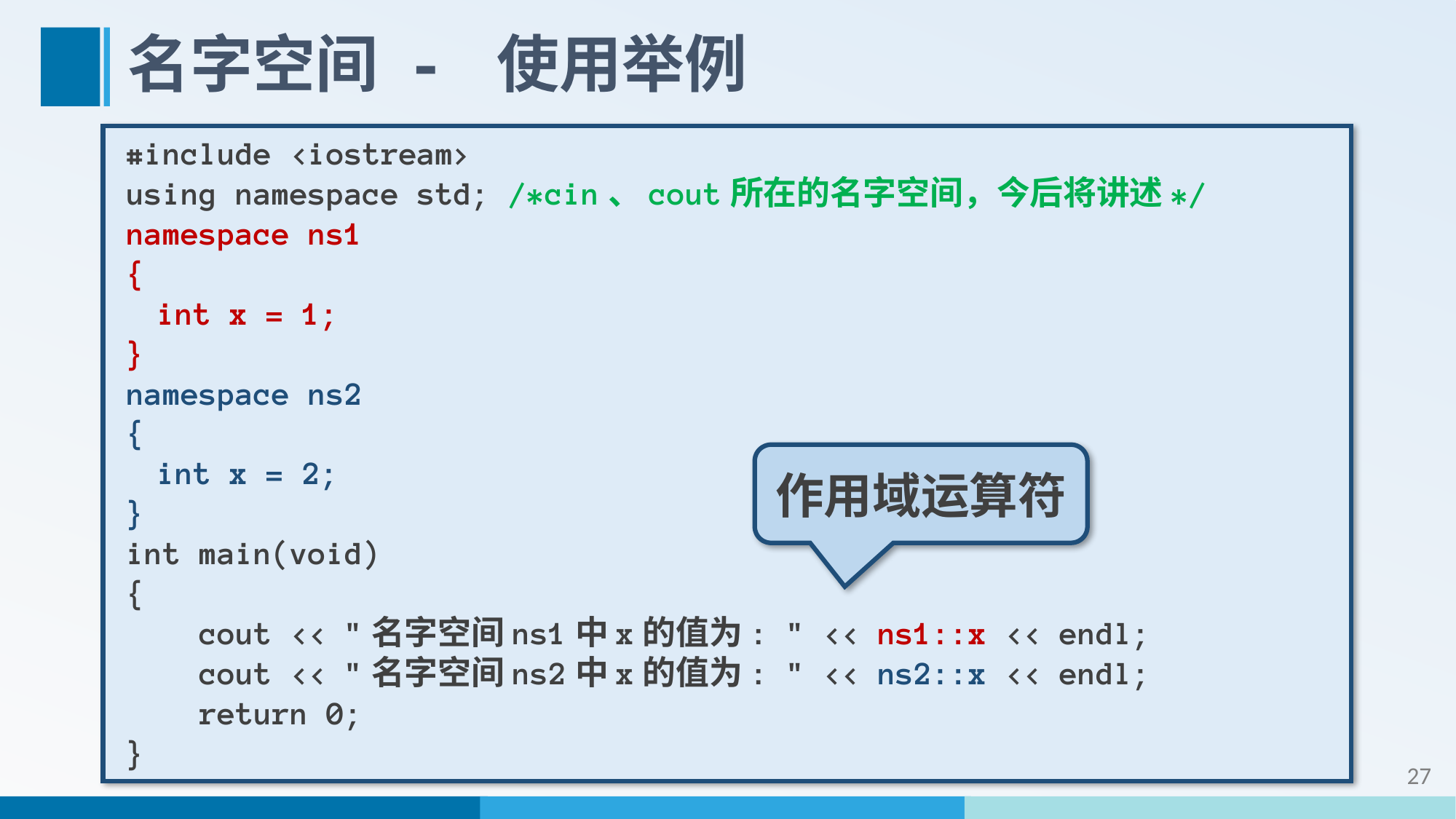

# 名字空间 - 使用举例
#include <iostream>
using namespace std; /*cin、cout所在的名字空间，今后将讲述*/
namespace ns1
{
	int x = 1;
}
namespace ns2
{
	int x = 2;
}
int main(void)
{
    cout << "名字空间ns1中x的值为: " << ns1::x << endl;
    cout << "名字空间ns2中x的值为: " << ns2::x << endl;
    return 0;
}
作用域运算符